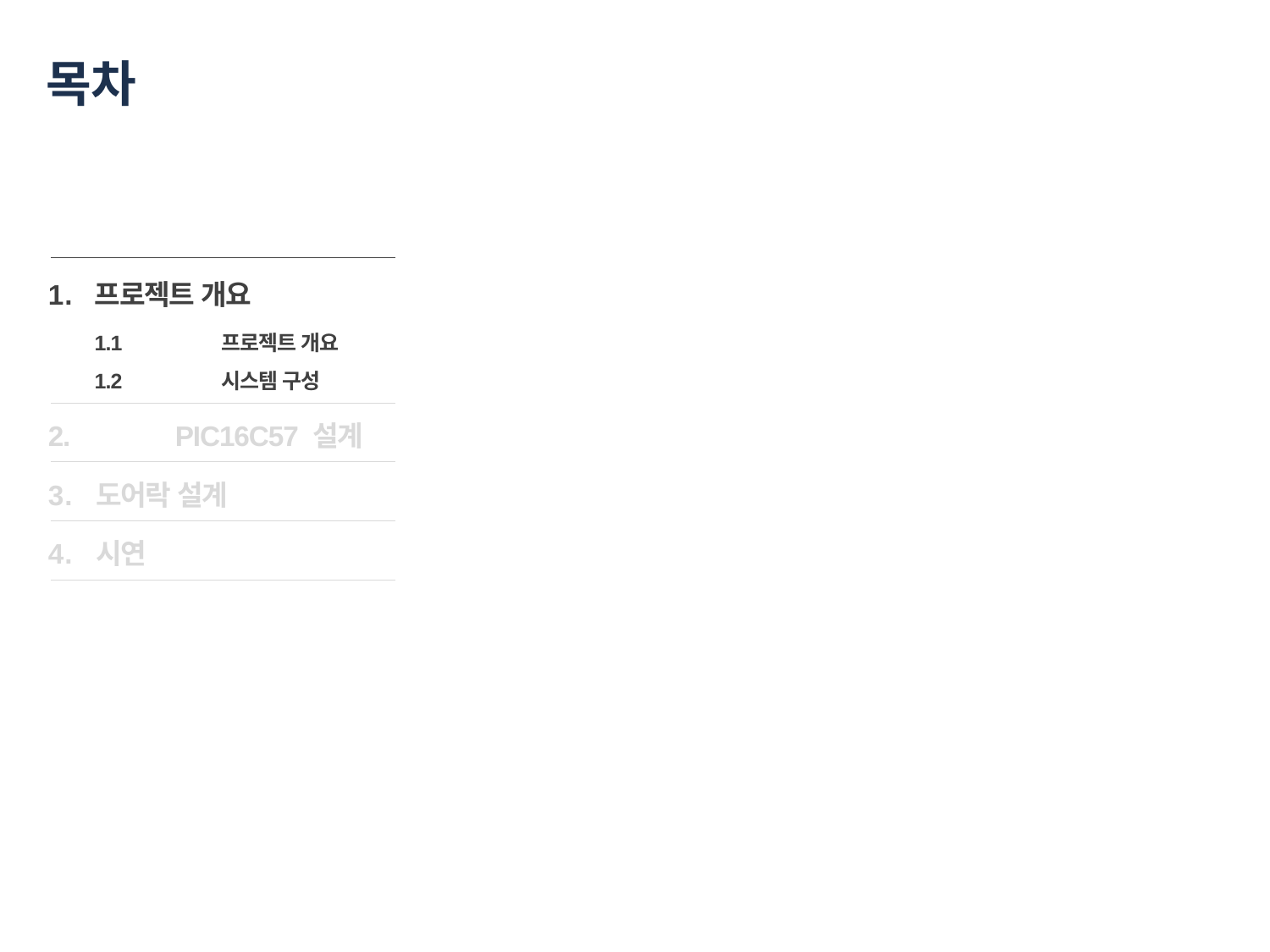

# 목차
프로젝트 개요
	1.1	프로젝트 개요
	1.2	시스템 구성
2.	PIC16C57 설계
도어락 설계
시연